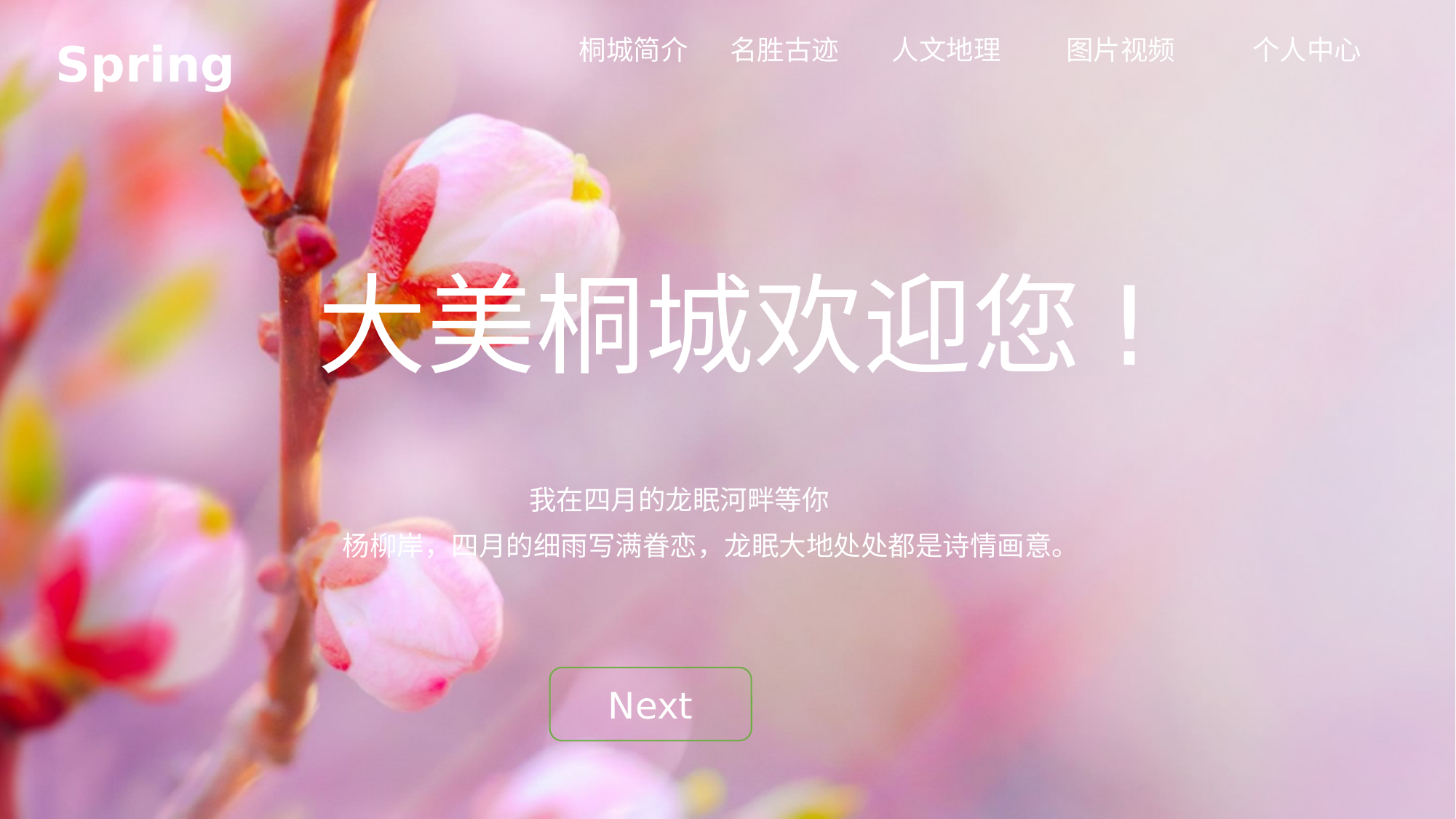

Spring
桐城简介
名胜古迹
人文地理
图片视频
个人中心
大美桐城欢迎您!
我在四月的龙眠河畔等你
杨柳岸，四月的细雨写满眷恋，龙眠大地处处都是诗情画意。

Next